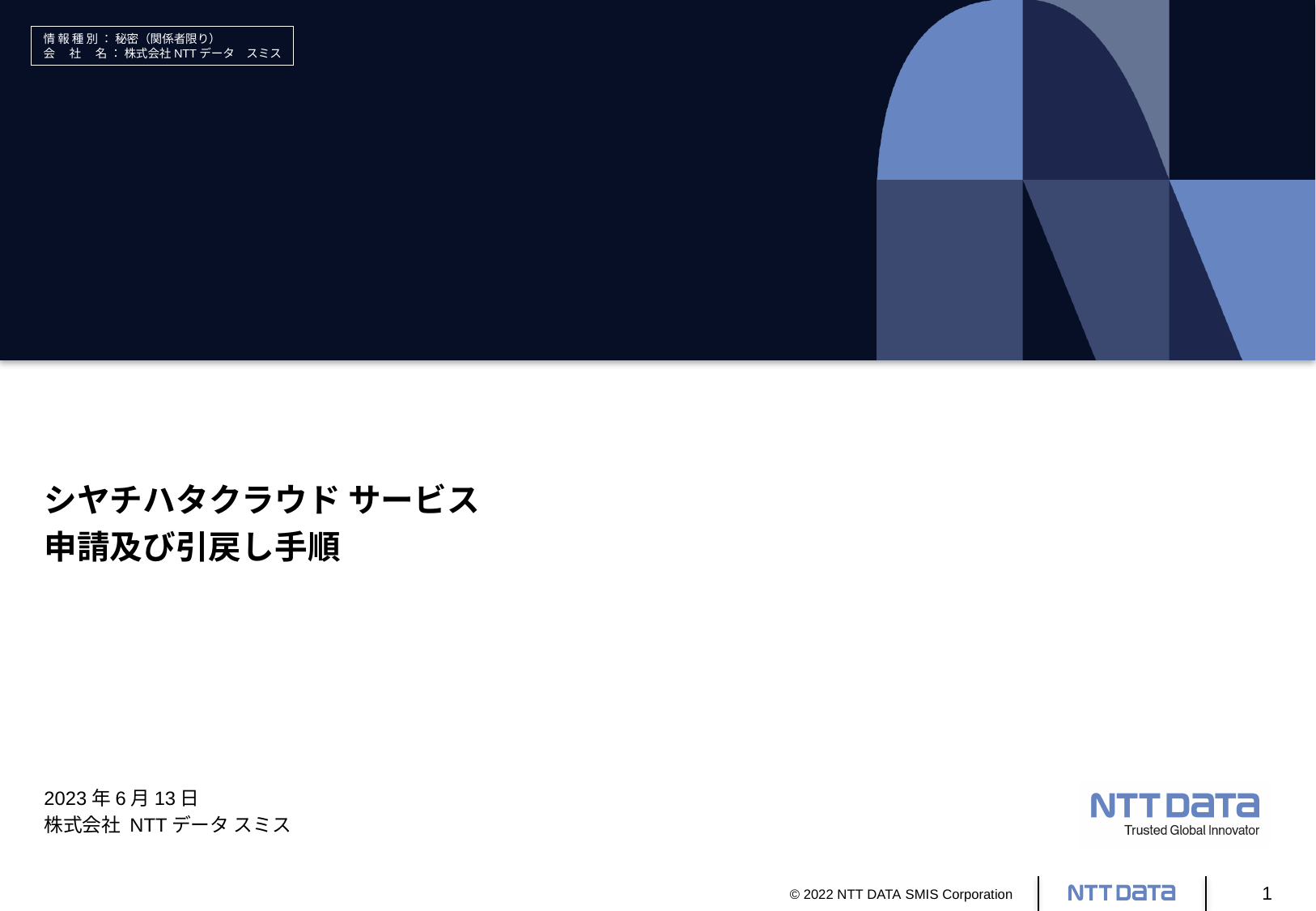

情 報 種 別 ： 秘密（関係者限り）
会　 社　 名 ： 株式会社NTTデータ　スミス
シヤチハタクラウド サービス
申請及び引戻し手順
2023年6月13日
株式会社 NTTデータ スミス